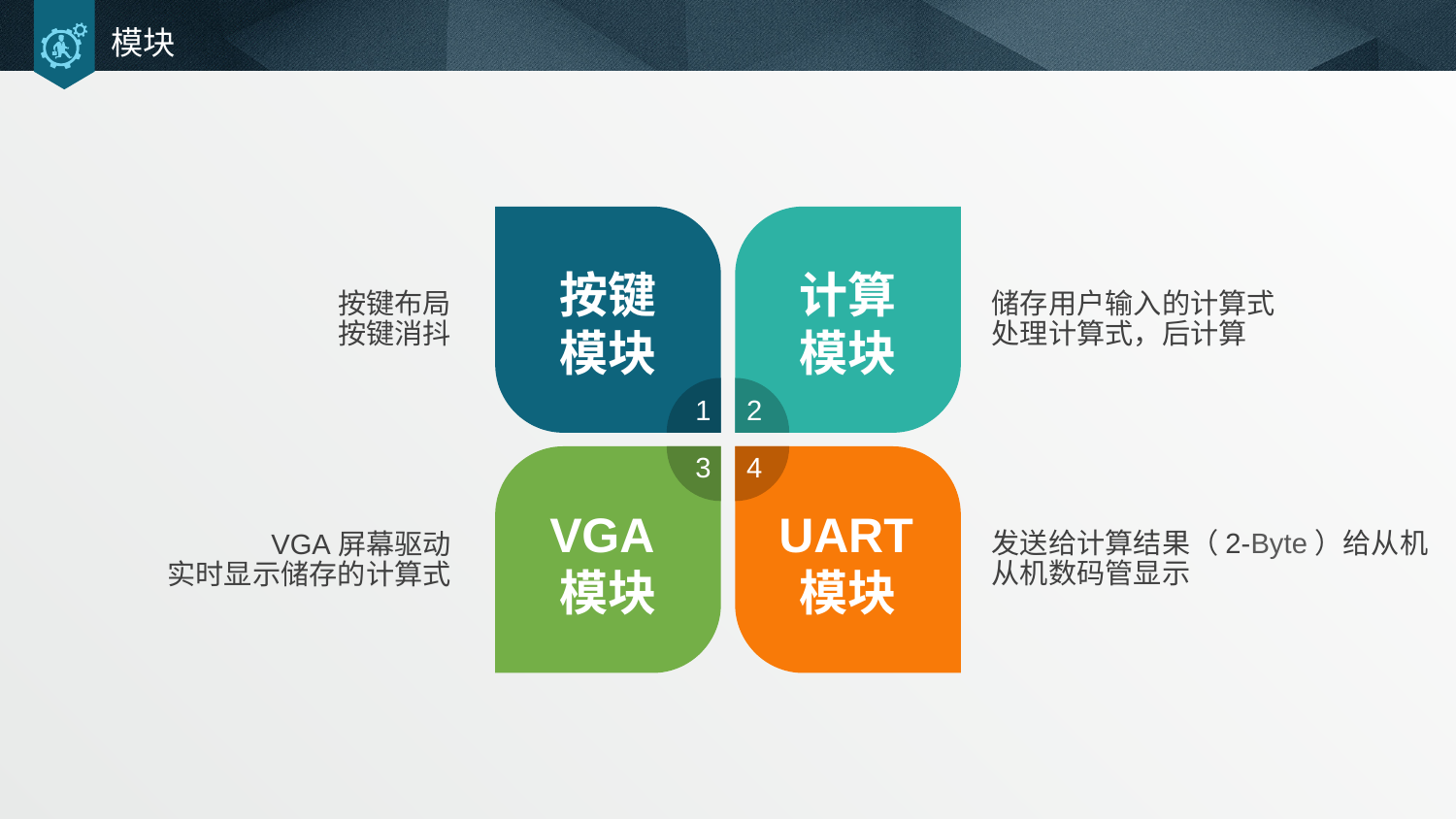

# 模块

按键模块
计算模块
按键布局
按键消抖
储存用户输入的计算式
处理计算式，后计算

1
2

3
4
VGA模块
UART模块
发送给计算结果（2-Byte）给从机
从机数码管显示
VGA屏幕驱动
实时显示储存的计算式